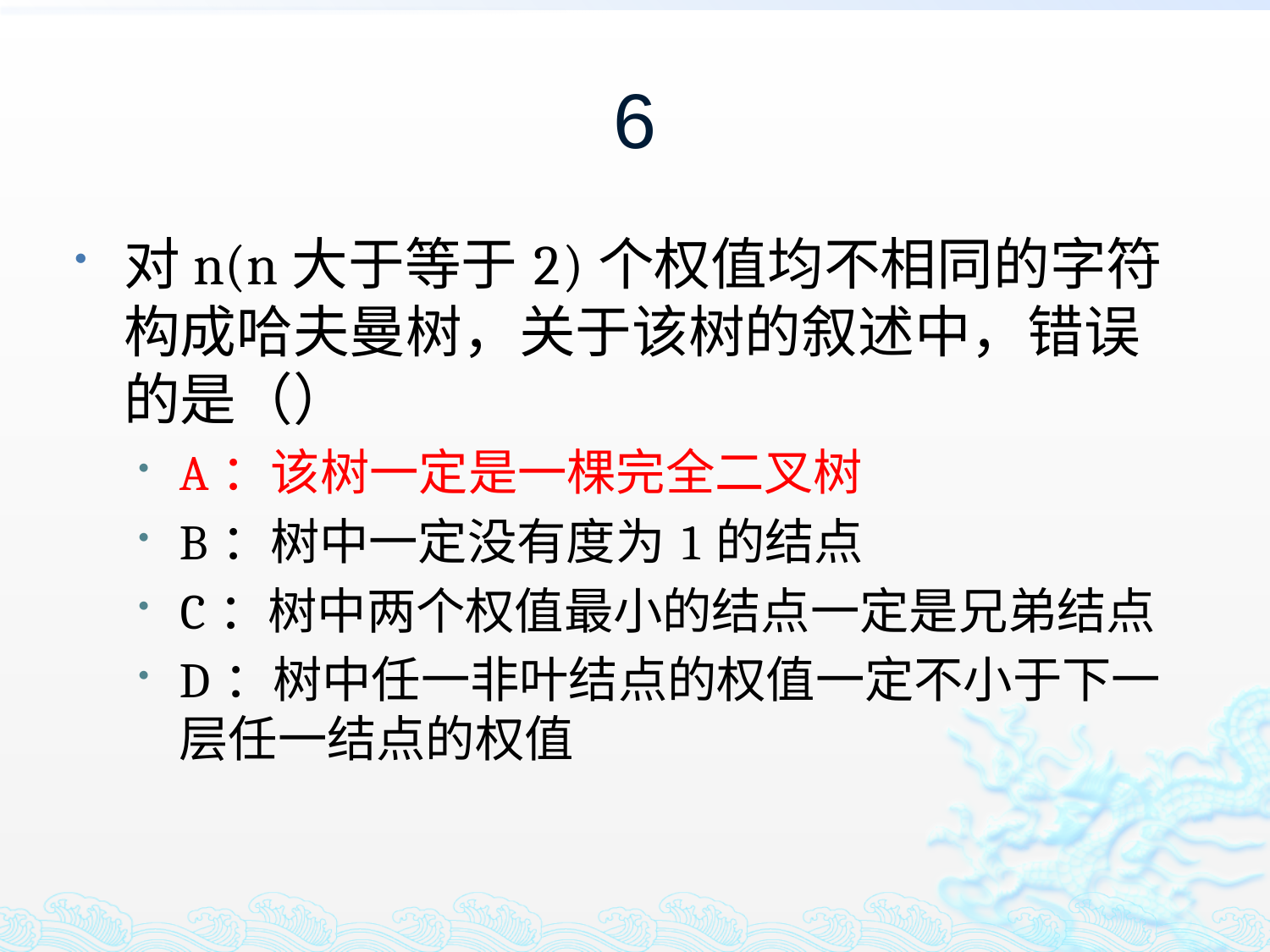

# 6
对n(n大于等于2)个权值均不相同的字符构成哈夫曼树，关于该树的叙述中，错误的是（）
A：该树一定是一棵完全二叉树
B：树中一定没有度为1的结点
C：树中两个权值最小的结点一定是兄弟结点
D：树中任一非叶结点的权值一定不小于下一层任一结点的权值